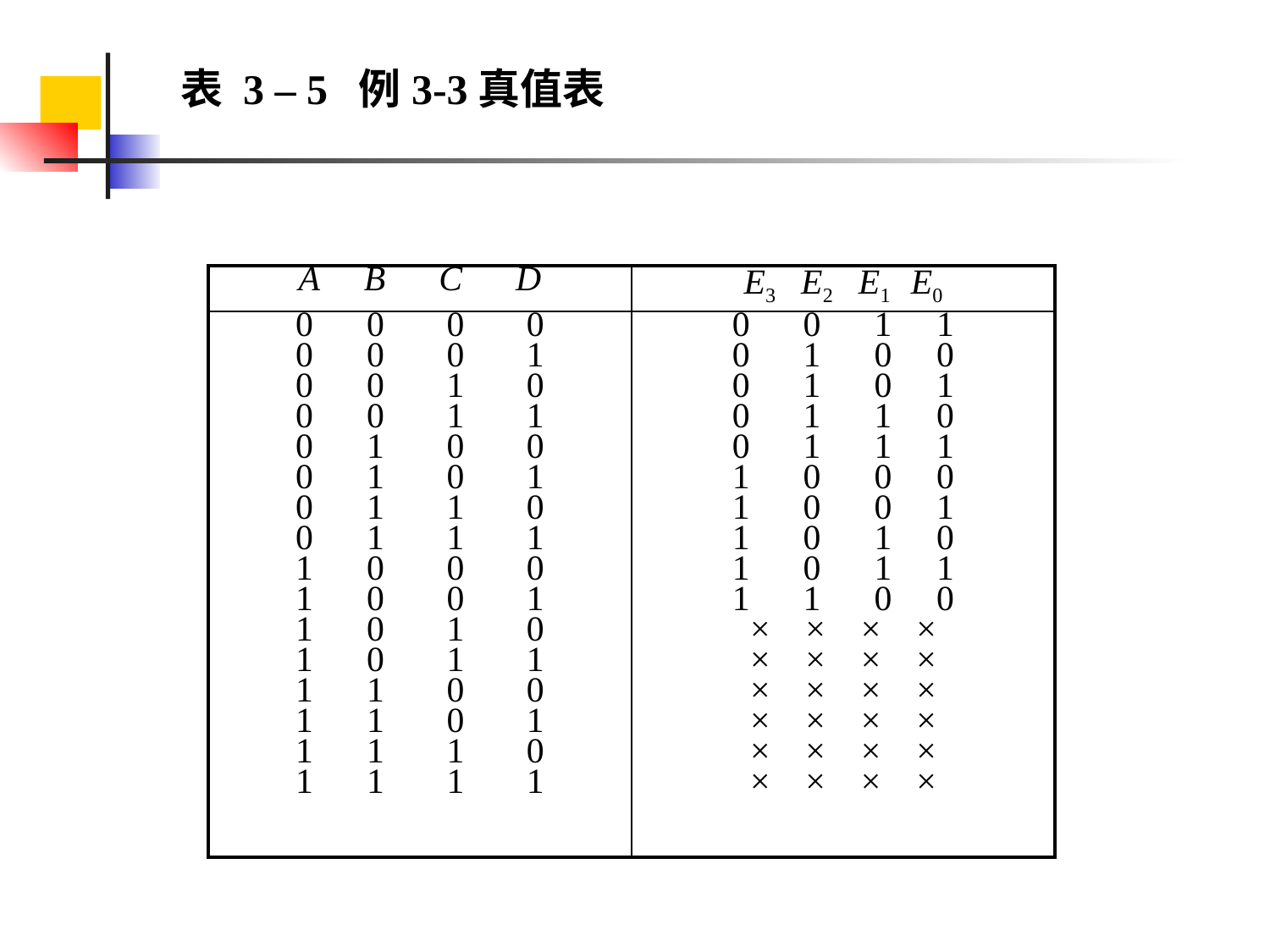

表 3 – 5  例3-3真值表
| A B C D | E3 E2 E1 E0 |
| --- | --- |
| 0 0 0 0 0 0 0 1 0 0 1 0 0 0 1 1 0 1 0 0 0 1 0 1 0 1 1 0 0 1 1 1 1 0 0 0 1 0 0 1 1 0 1 0 1 0 1 1 1 1 0 0 1 1 0 1 1 1 1 0 1 1 1 1 | 0 0 1 1 0 1 0 0 0 1 0 1 0 1 1 0 0 1 1 1 1 0 0 0 1 0 0 1 1 0 1 0 1 0 1 1 1 1 0 0 × × × × × × × × × × × × × × × × × × × × × × × × |